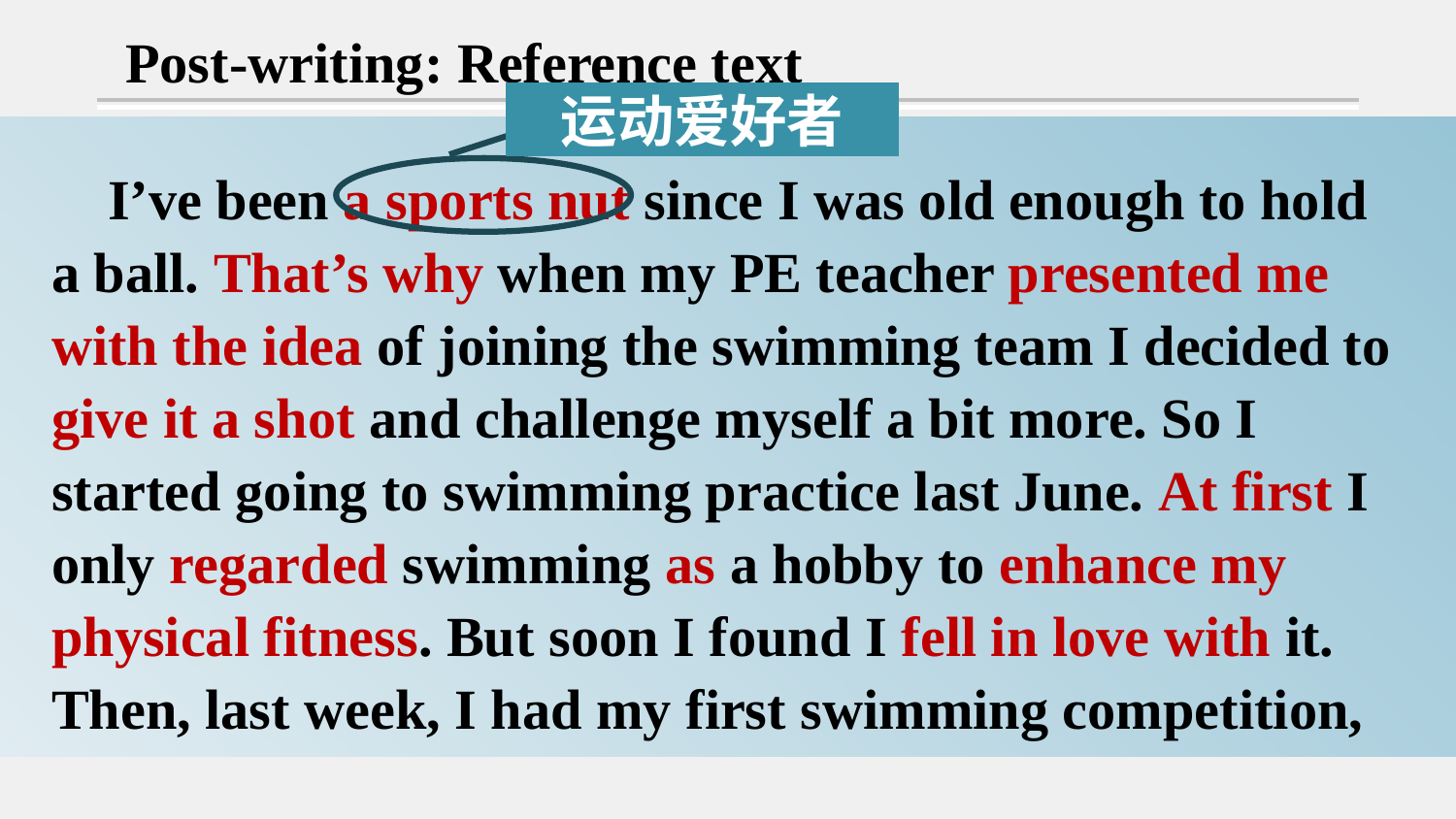

Post-writing: Reference text

运动爱好者

    I’ve been a sports nut since I was old enough to hold a ball. That’s why when my PE teacher presented me with the idea of joining the swimming team I decided to give it a shot and challenge myself a bit more. So I started going to swimming practice last June. At first I only regarded swimming as a hobby to enhance my
physical fitness. But soon I found I fell in love with it. Then, last week, I had my first swimming competition,